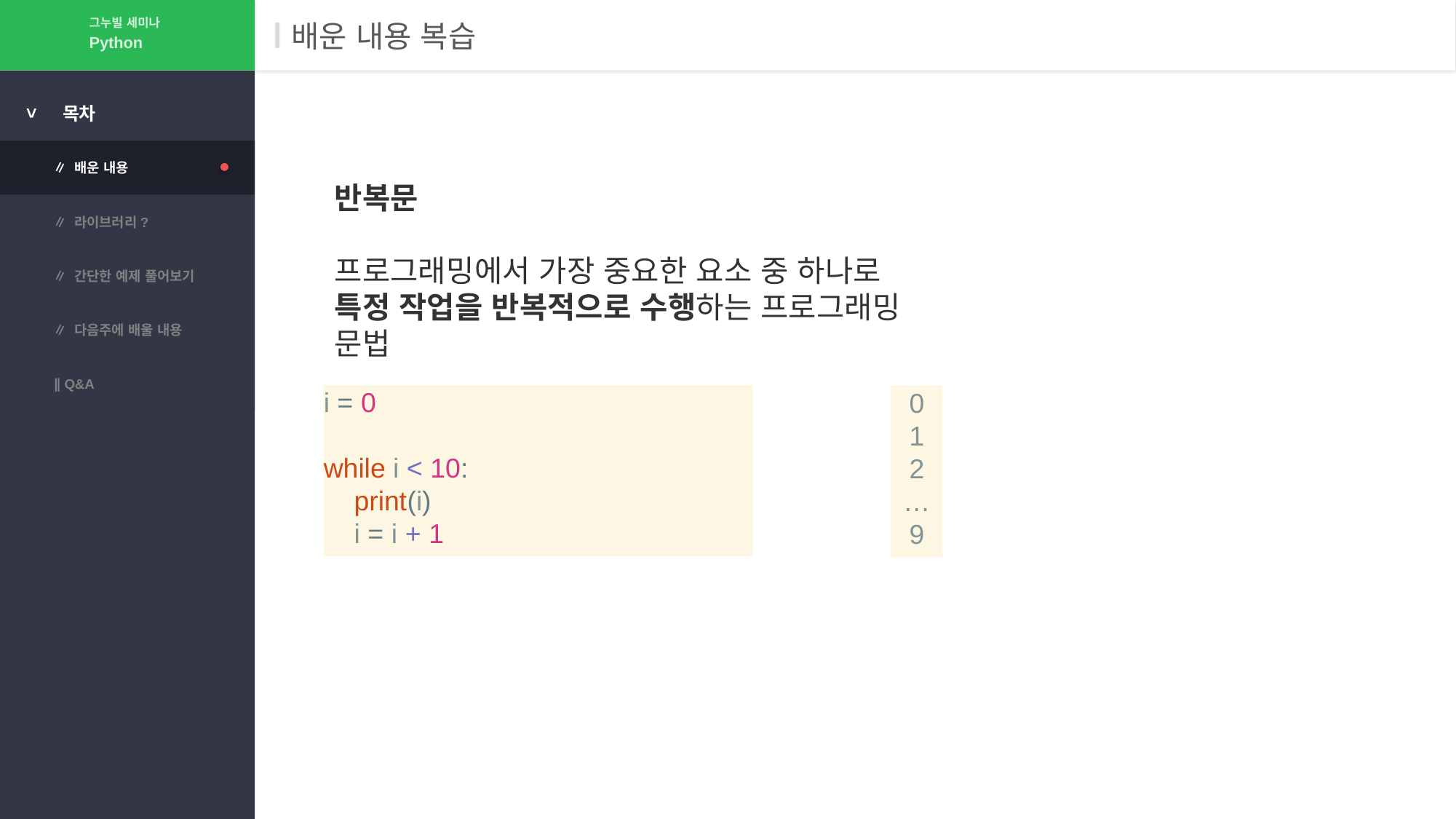

그누빌 세미나
# 배운 내용 복습
Python
>
목차
∥ 배운 내용

반복문

프로그래밍에서 가장 중요한 요소 중 하나로
특정 작업을 반복적으로 수행하는 프로그래밍 문법
∥ 라이브러리?
∥ 간단한 예제 풀어보기
∥ 다음주에 배울 내용
∥ Q&A
i = 0

while i < 10:
    print(i)
    i = i + 1
0
1
2
…
9